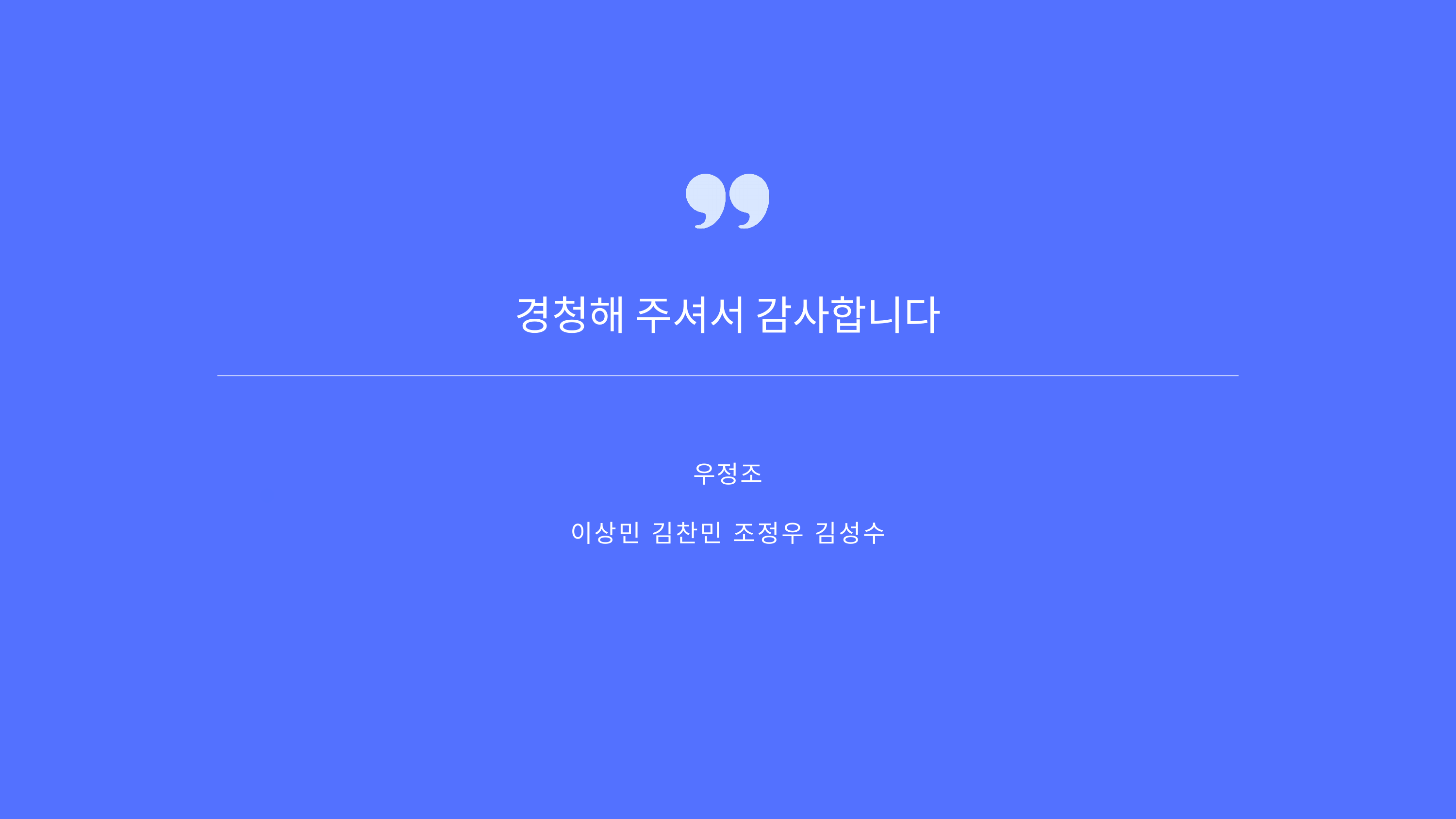

경청해 주셔서 감사합니다

우정조

이상민 김찬민 조정우 김성수